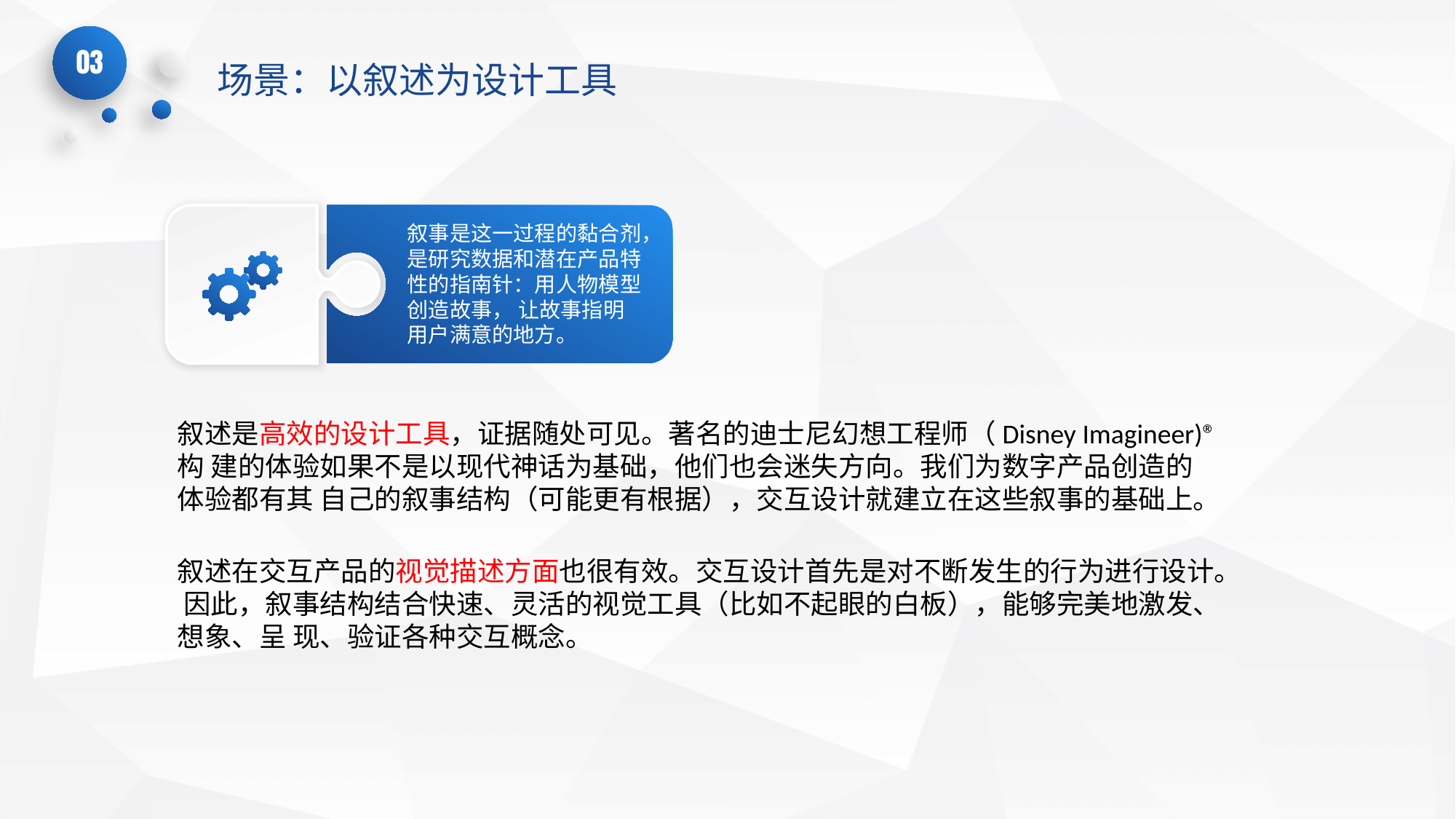

场景：以叙述为设计工具

叙事是这一过程的黏合剂，是研究数据和潜在产品特性的指南针：用人物模型创造故事， 让故事指明用户满意的地方。

叙述是高效的设计工具，证据随处可见。著名的迪士尼幻想工程师（Disney Imagineer)®构 建的体验如果不是以现代神话为基础，他们也会迷失方向。我们为数字产品创造的体验都有其 自己的叙事结构（可能更有根据），交互设计就建立在这些叙事的基础上。
叙述在交互产品的视觉描述方面也很有效。交互设计首先是对不断发生的行为进行设计。 因此，叙事结构结合快速、灵活的视觉工具（比如不起眼的白板），能够完美地激发、想象、呈 现、验证各种交互概念。